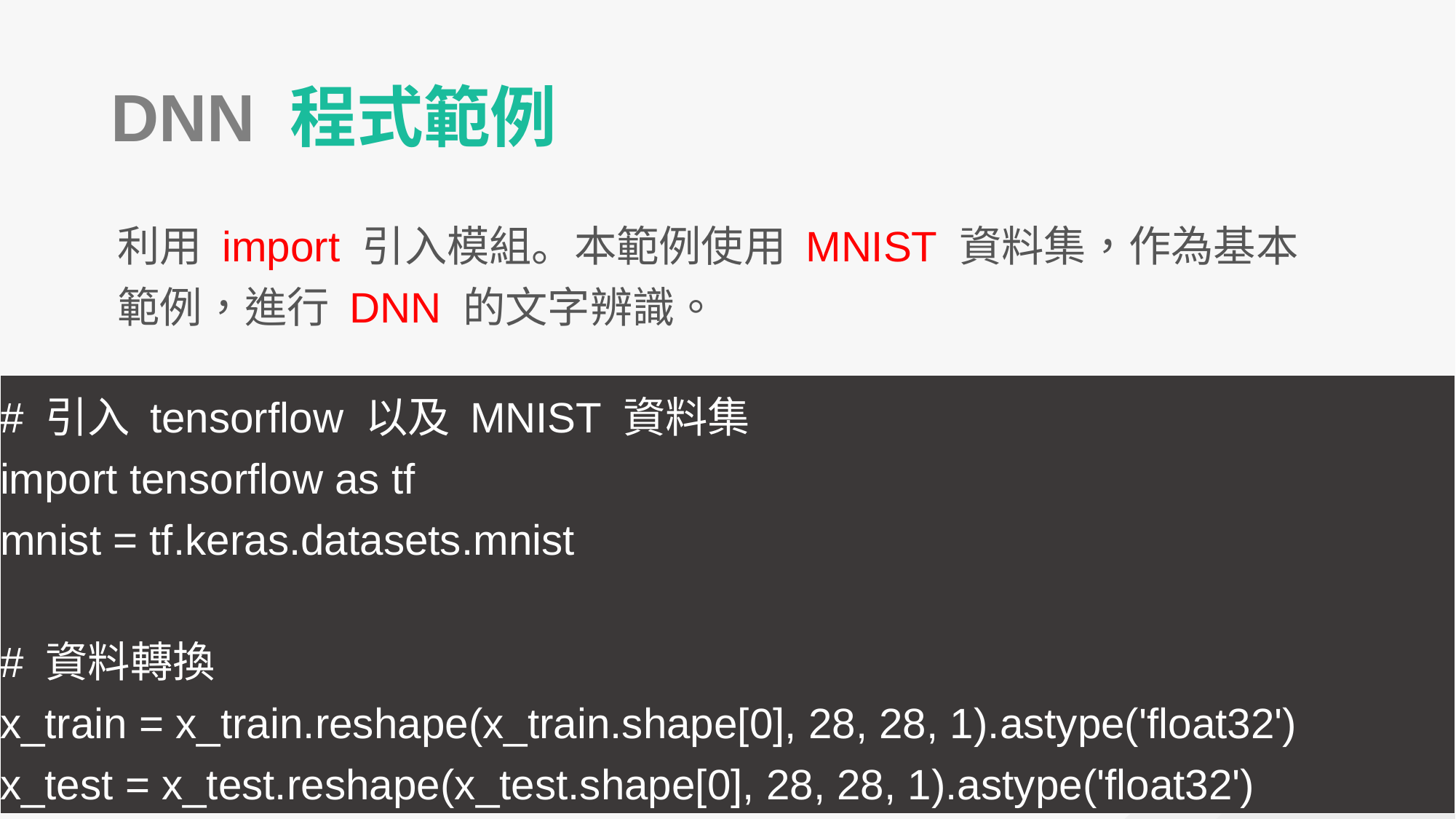

DNN 程式範例
利用 import 引入模組。本範例使用 MNIST 資料集，作為基本範例，進行 DNN 的文字辨識。
# 引入 tensorflow 以及 MNIST 資料集
import tensorflow as tf
mnist = tf.keras.datasets.mnist

# 資料轉換
x_train = x_train.reshape(x_train.shape[0], 28, 28, 1).astype('float32')
x_test = x_test.reshape(x_test.shape[0], 28, 28, 1).astype('float32')